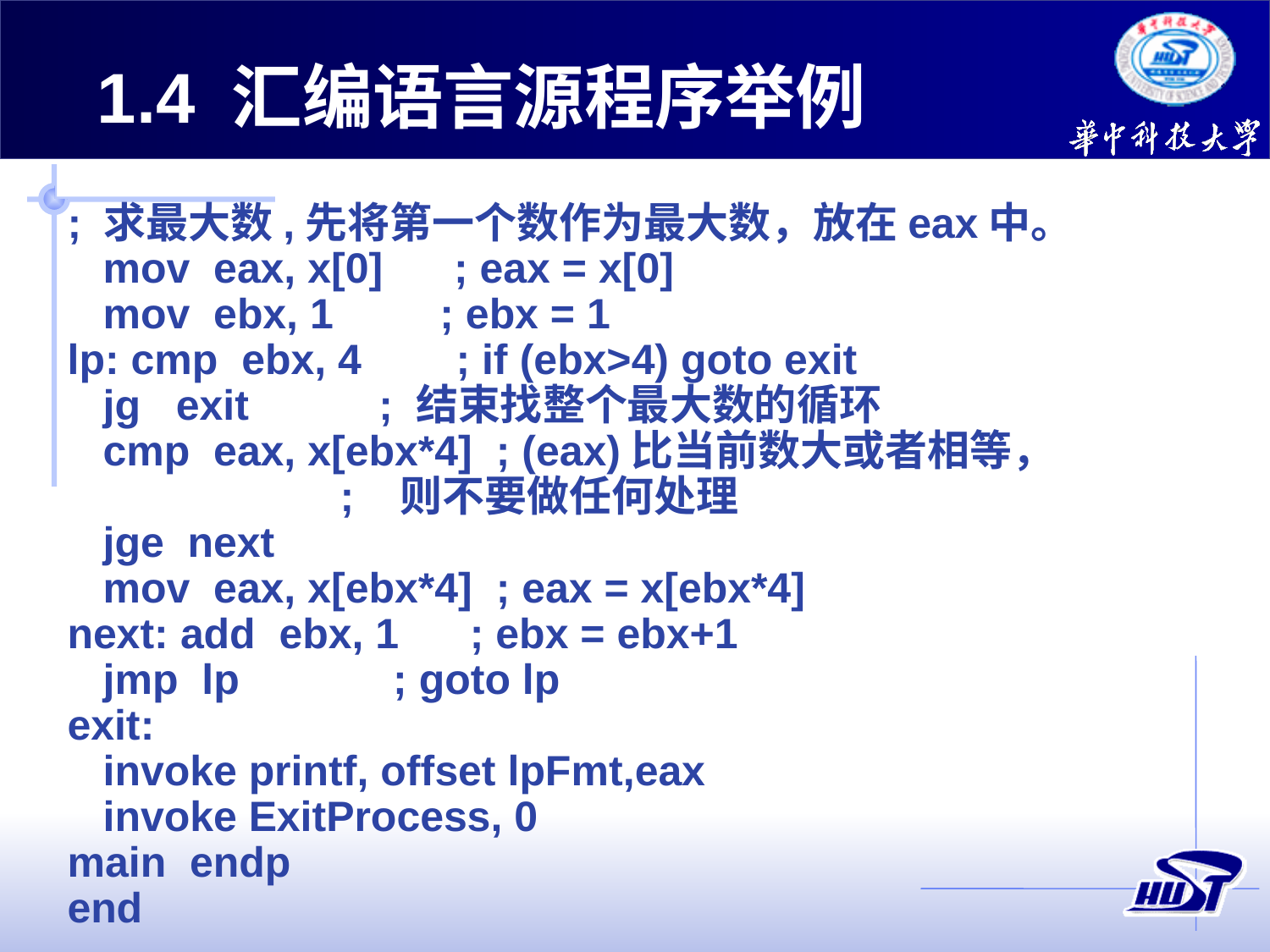

1.4 汇编语言源程序举例
; 求最大数,先将第一个数作为最大数，放在eax中。
   mov  eax, x[0]      ; eax = x[0]
   mov  ebx, 1         ; ebx = 1
lp: cmp  ebx, 4        ; if (ebx>4) goto exit
   jg   exit           ; 结束找整个最大数的循环
   cmp  eax, x[ebx*4]  ; (eax)比当前数大或者相等，
                       ;   则不要做任何处理
   jge  next
   mov  eax, x[ebx*4]  ; eax = x[ebx*4]
next: add  ebx, 1      ; ebx = ebx+1
   jmp  lp             ; goto lp
exit:
   invoke printf, offset lpFmt,eax
   invoke ExitProcess, 0
main  endp
end